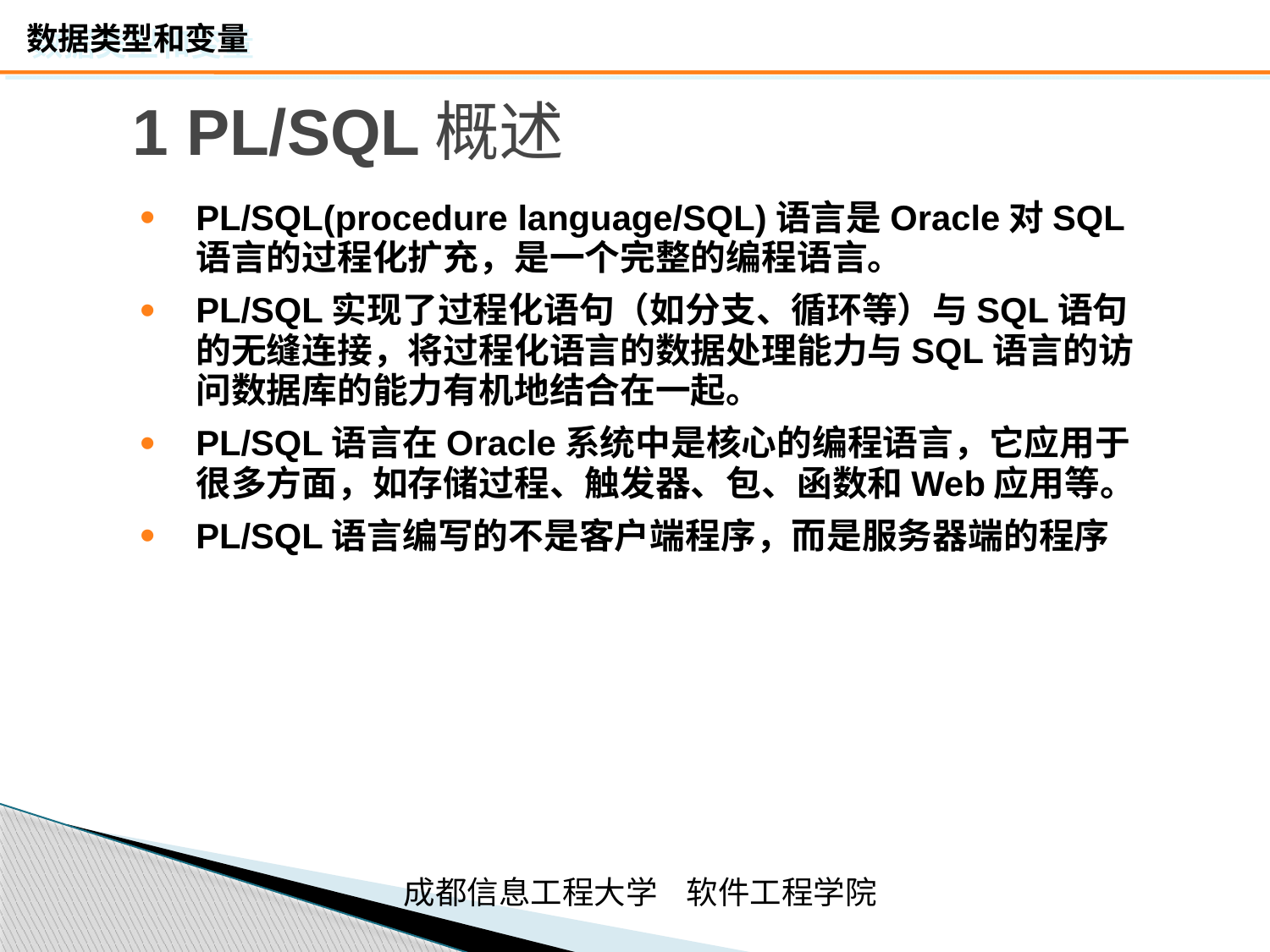

# 1 PL/SQL概述
PL/SQL(procedure language/SQL)语言是Oracle对SQL语言的过程化扩充，是一个完整的编程语言。
PL/SQL实现了过程化语句（如分支、循环等）与SQL语句的无缝连接，将过程化语言的数据处理能力与SQL语言的访问数据库的能力有机地结合在一起。
PL/SQL语言在Oracle系统中是核心的编程语言，它应用于很多方面，如存储过程、触发器、包、函数和Web应用等。
PL/SQL语言编写的不是客户端程序，而是服务器端的程序